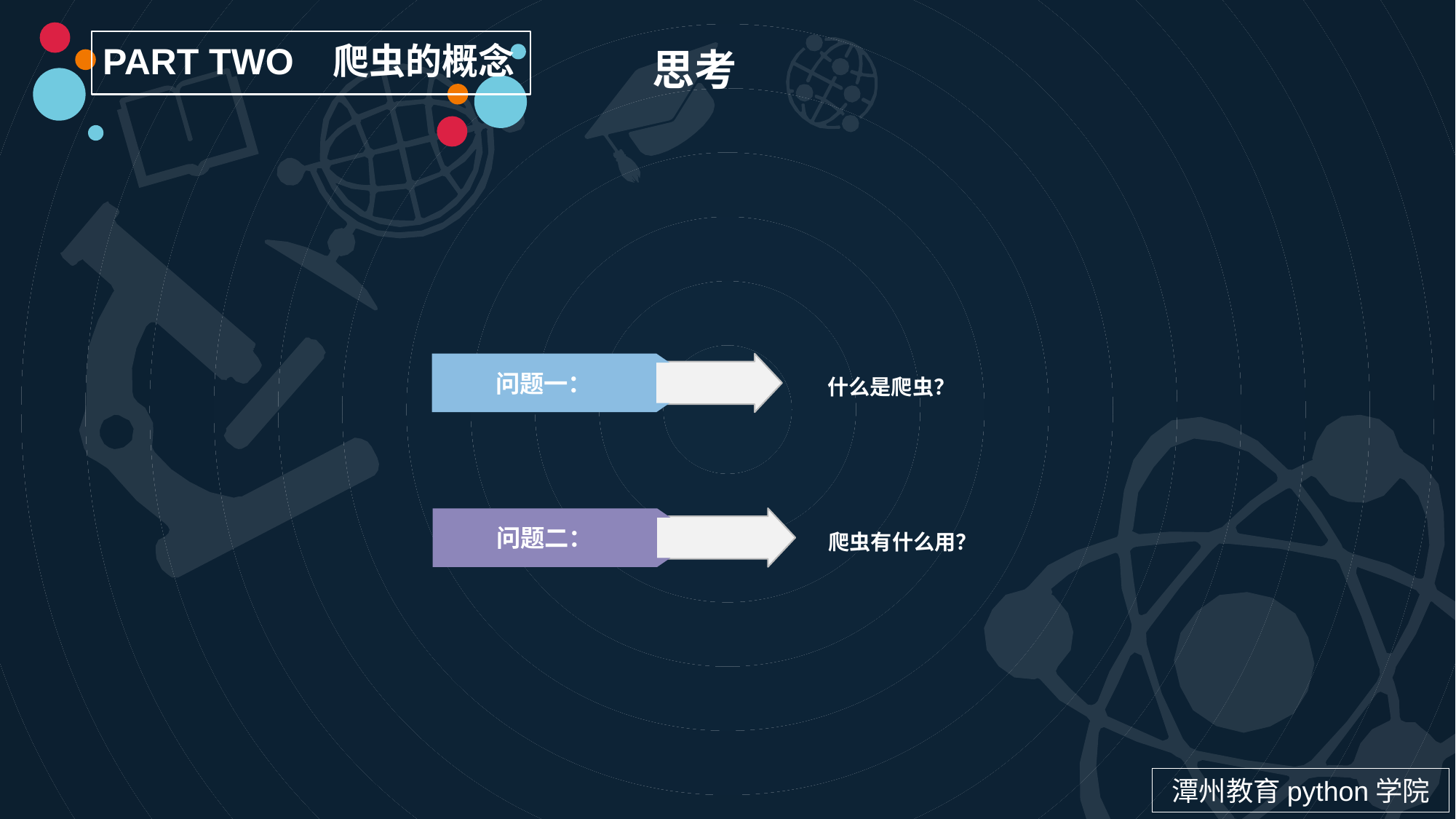

PART TWO   爬虫的概念
思考
什么是爬虫？
问题一：

爬虫有什么用？

问题二：

潭州教育python学院